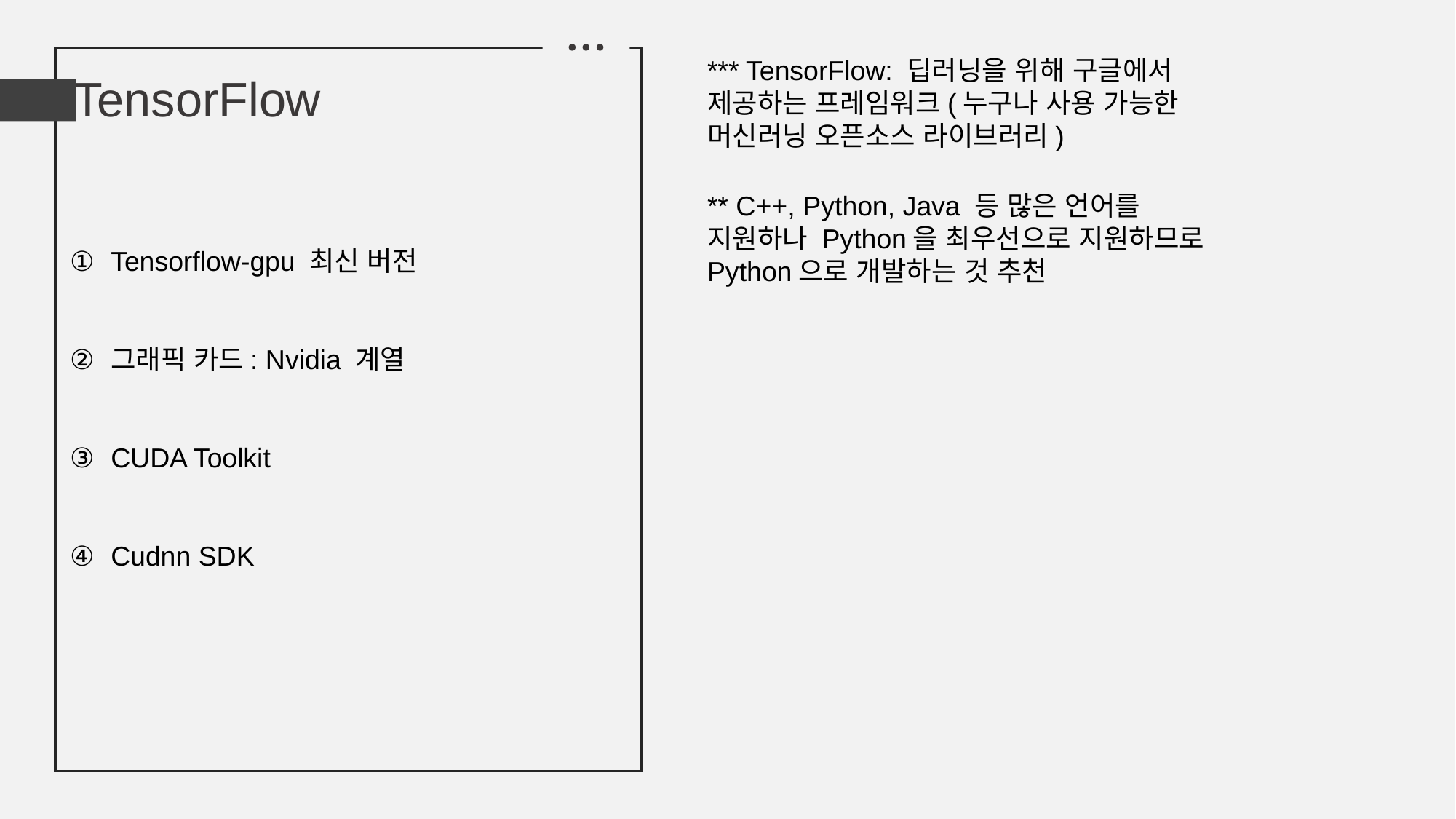

● ● ●

*** TensorFlow: 딥러닝을 위해 구글에서 제공하는 프레임워크(누구나 사용 가능한 머신러닝 오픈소스 라이브러리)
TensorFlow

** C++, Python, Java 등 많은 언어를 지원하나 Python을 최우선으로 지원하므로 Python으로 개발하는 것 추천
Tensorflow-gpu 최신 버전

그래픽 카드: Nvidia 계열

CUDA Toolkit

Cudnn SDK